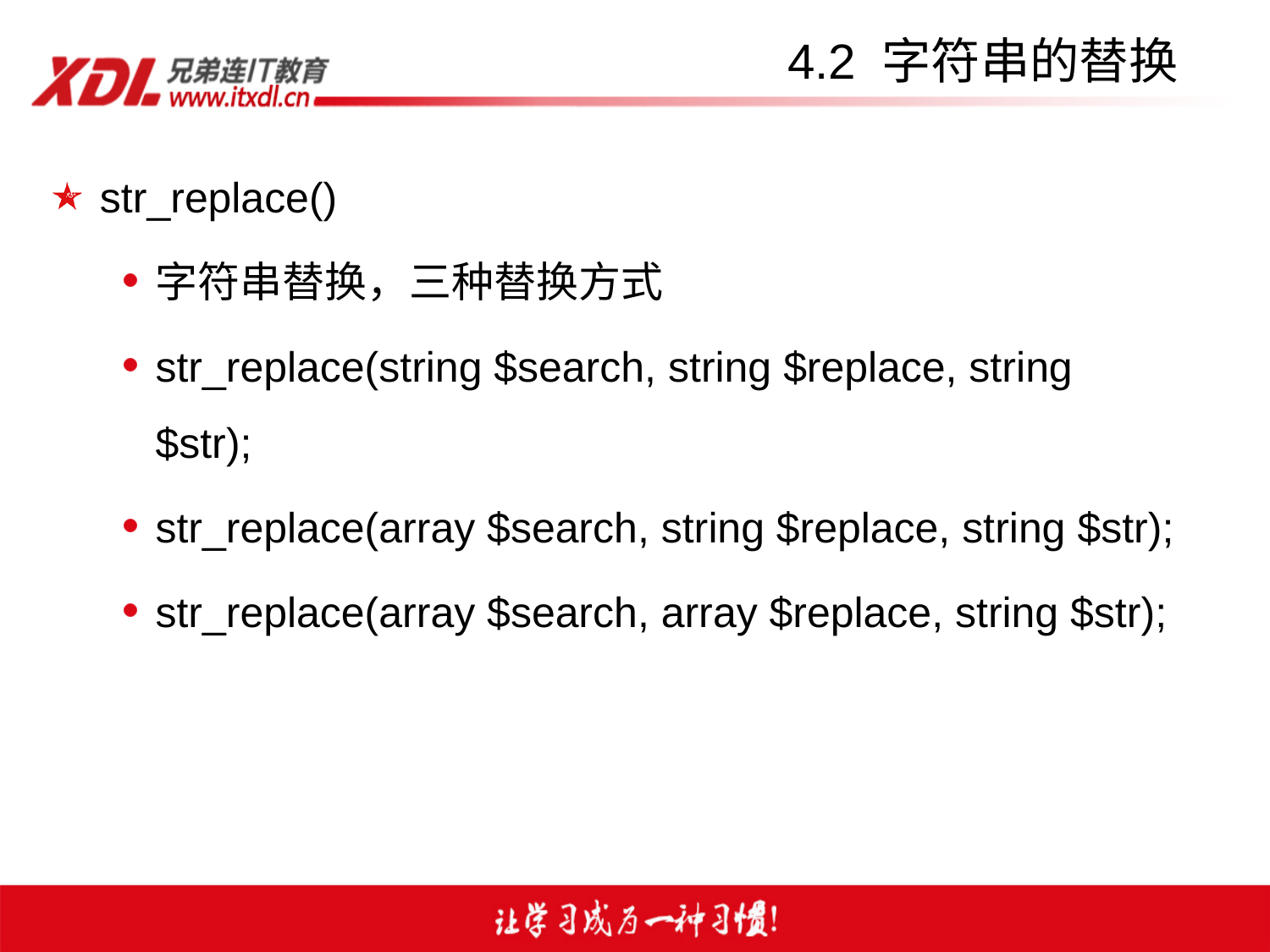

# 4.2 字符串的替换
str_replace()
字符串替换，三种替换方式
str_replace(string $search, string $replace, string $str);
str_replace(array $search, string $replace, string $str);
str_replace(array $search, array $replace, string $str);